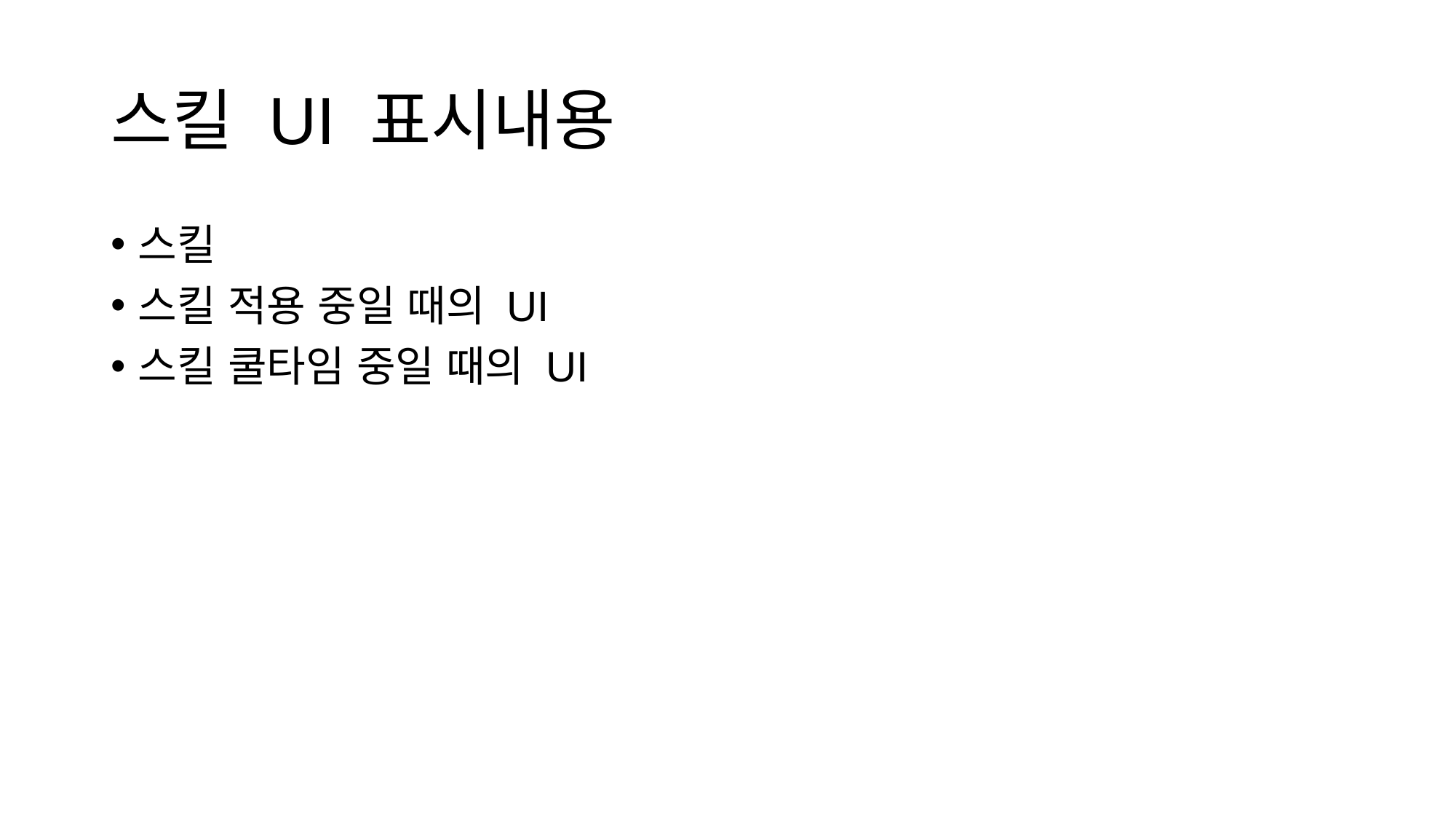

# 스킬 UI 표시내용
스킬
스킬 적용 중일 때의 UI
스킬 쿨타임 중일 때의 UI